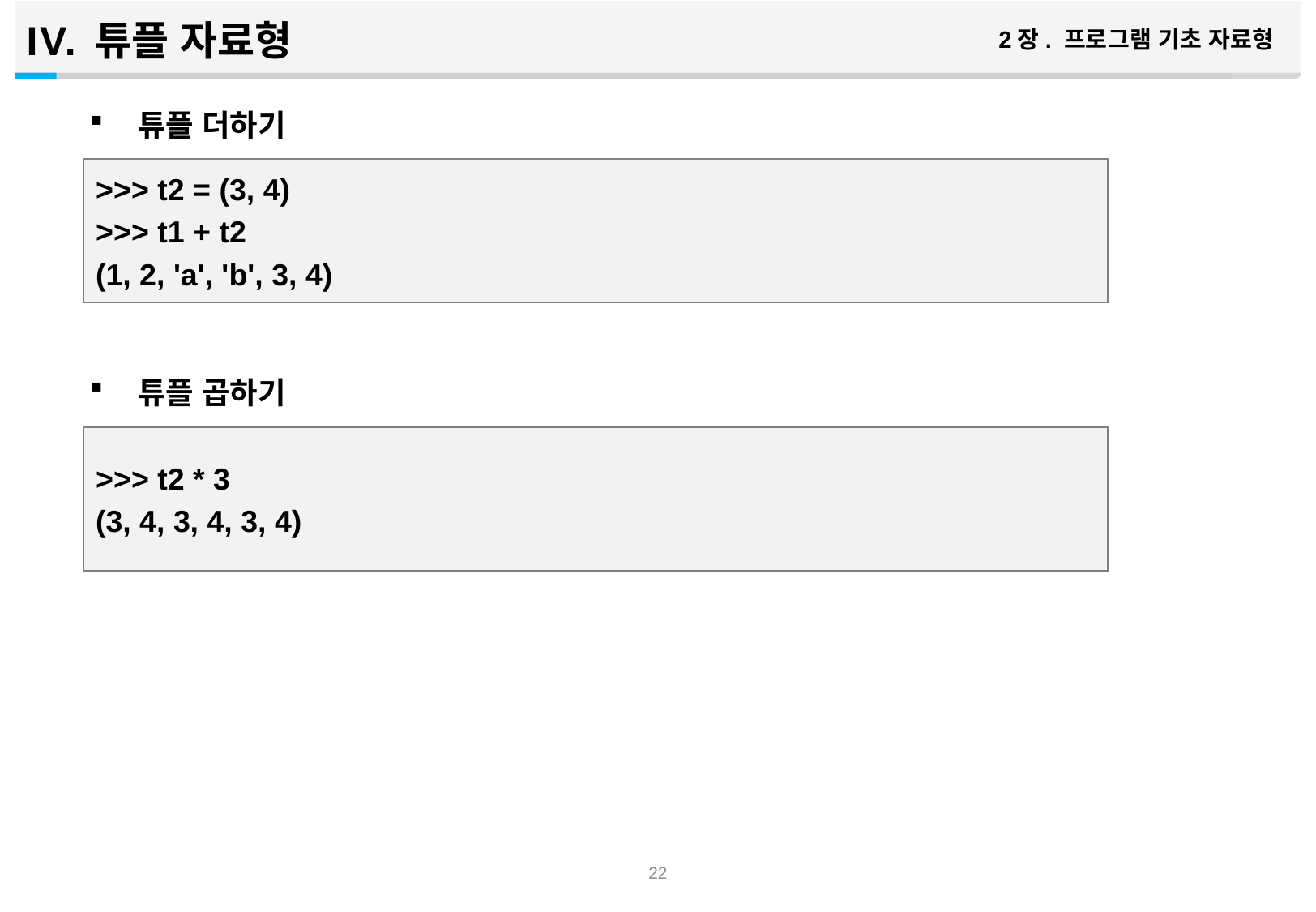

튜플 자료형
2장. 프로그램 기초 자료형
튜플 더하기

튜플 곱하기

>>> t2 = (3, 4)
>>> t1 + t2
(1, 2, 'a', 'b', 3, 4)
>>> t2 * 3
(3, 4, 3, 4, 3, 4)
22